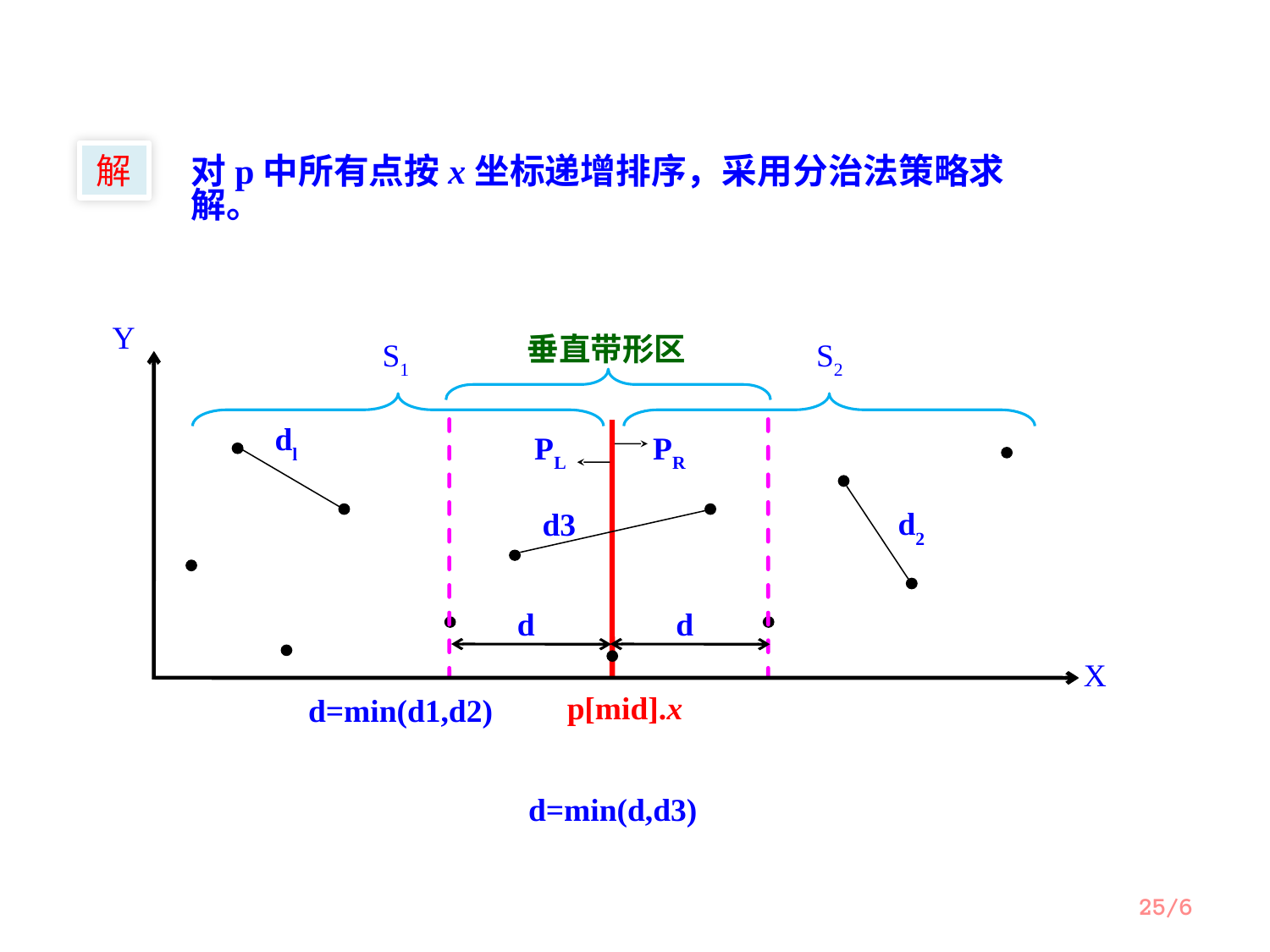

解
对p中所有点按x坐标递增排序，采用分治法策略求解。
Y

X

垂直带形区

PL
PR

d
d

S1
S2
dl

d2
d=min(d1,d2)

p[mid].x

d3

d=min(d,d3)
25/6